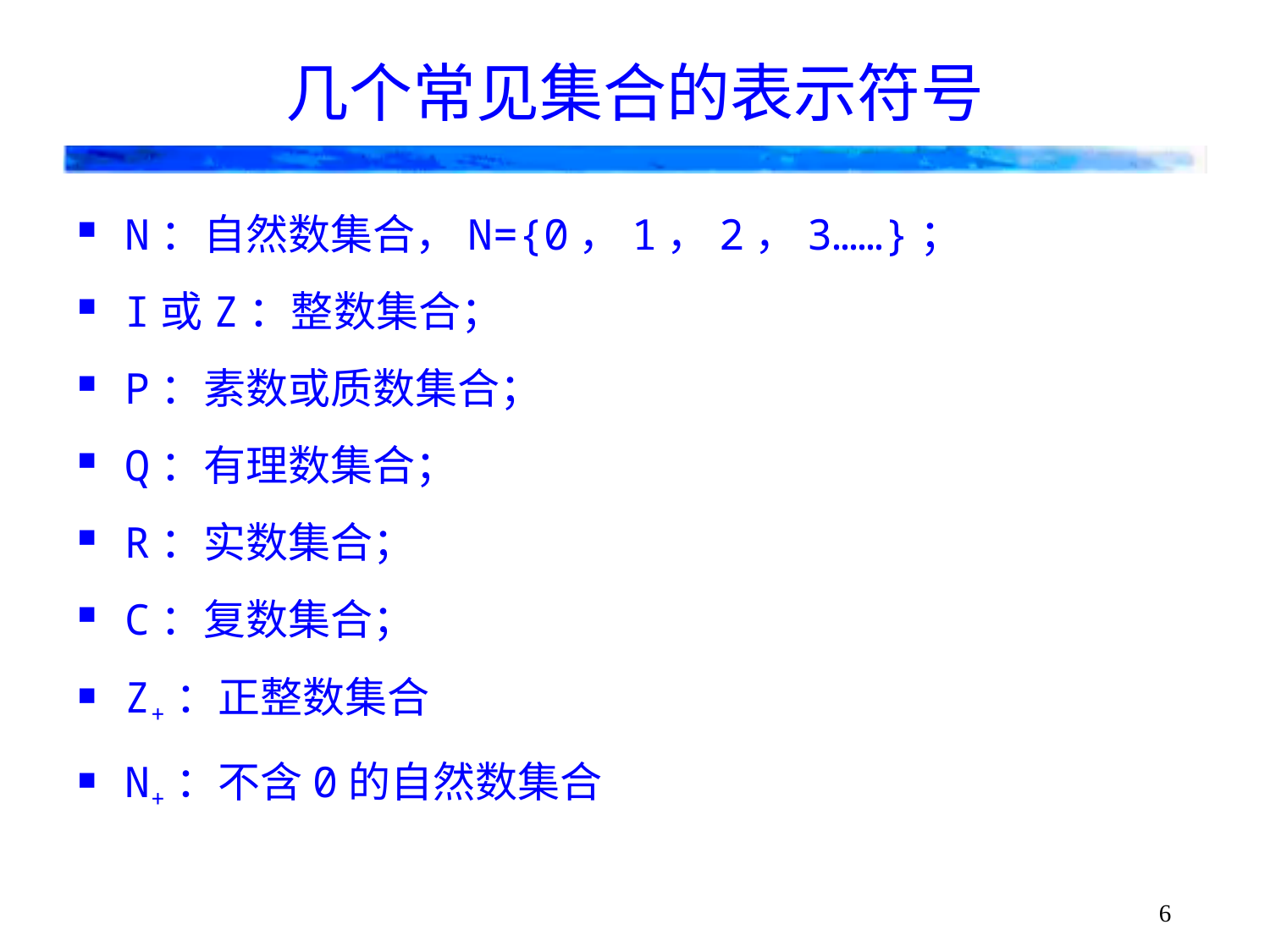

# 几个常见集合的表示符号
N：自然数集合，N={0，1，2，3……}；
I或Z：整数集合；
P：素数或质数集合；
Q：有理数集合；
R：实数集合；
C：复数集合；
Z+：正整数集合
N+：不含0的自然数集合

6